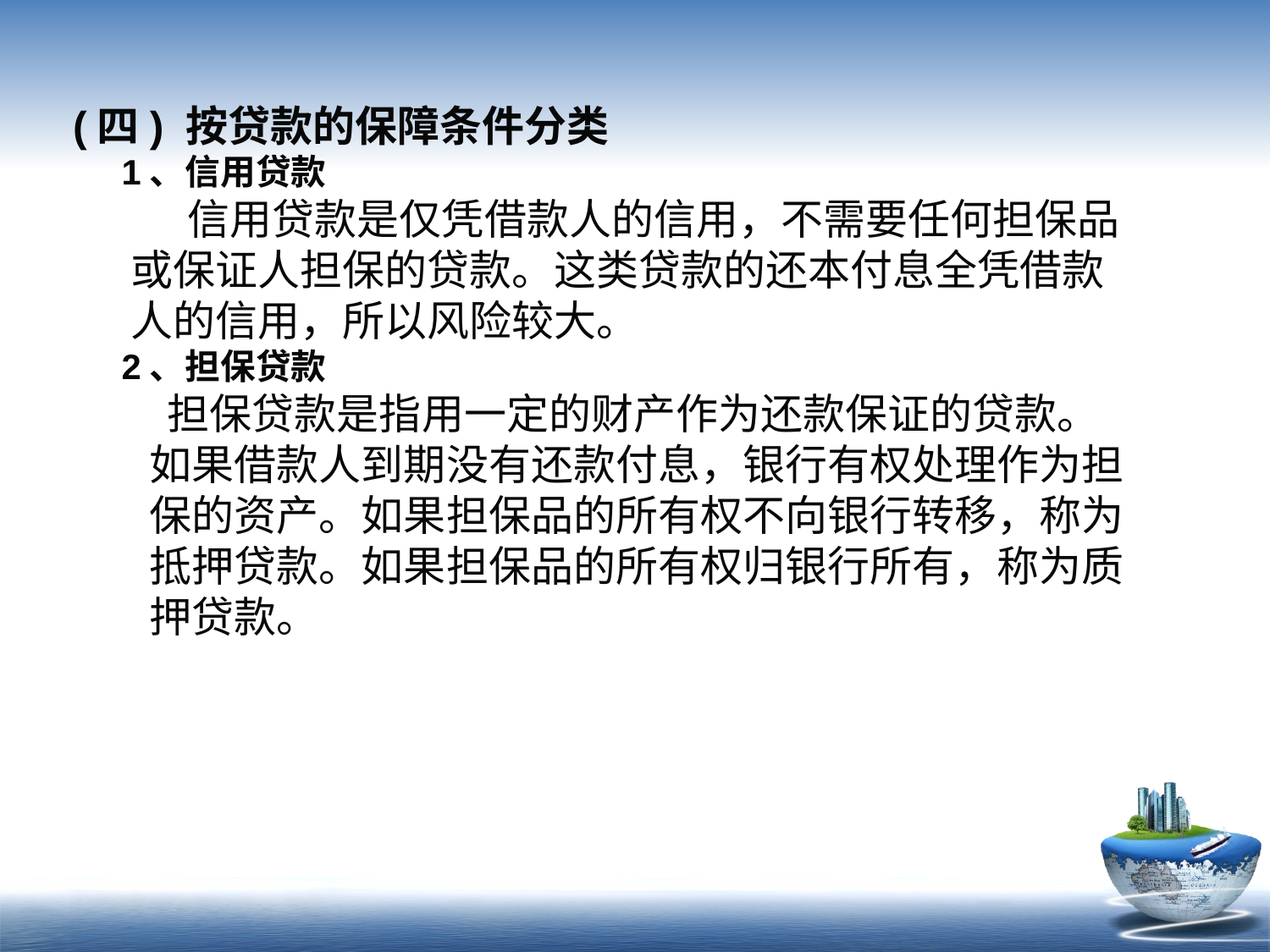

(四) 按贷款的保障条件分类
     1、信用贷款
           信用贷款是仅凭借款人的信用，不需要任何担保品
     或保证人担保的贷款。这类贷款的还本付息全凭借款
     人的信用，所以风险较大。
     2、担保贷款
           担保贷款是指用一定的财产作为还款保证的贷款。
       如果借款人到期没有还款付息，银行有权处理作为担
       保的资产。如果担保品的所有权不向银行转移，称为
       抵押贷款。如果担保品的所有权归银行所有，称为质
       押贷款。